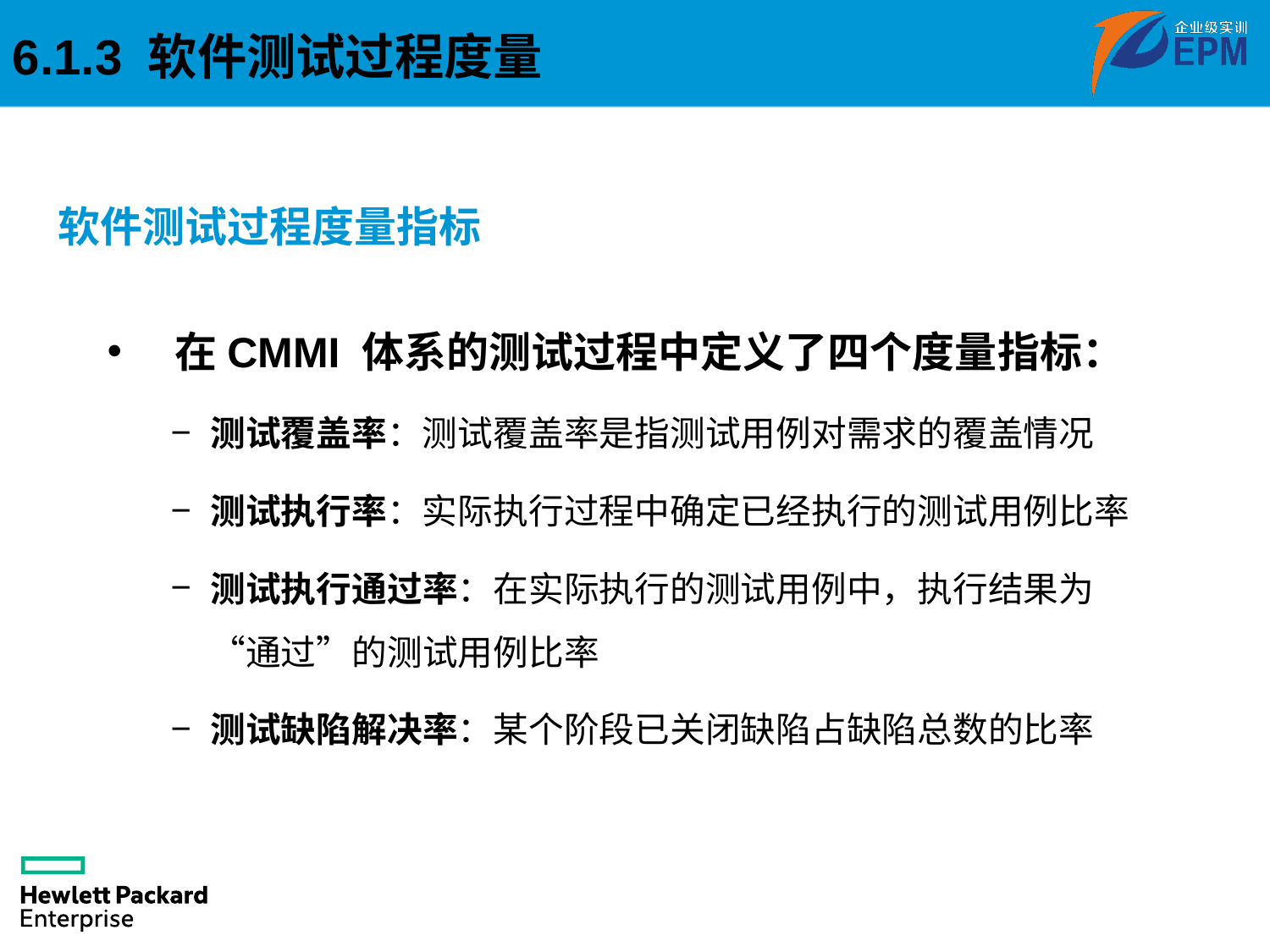

6.1.3 软件测试过程度量
软件测试过程度量指标
 在CMMI 体系的测试过程中定义了四个度量指标：
测试覆盖率：测试覆盖率是指测试用例对需求的覆盖情况
测试执行率：实际执行过程中确定已经执行的测试用例比率
测试执行通过率：在实际执行的测试用例中，执行结果为“通过”的测试用例比率
测试缺陷解决率：某个阶段已关闭缺陷占缺陷总数的比率